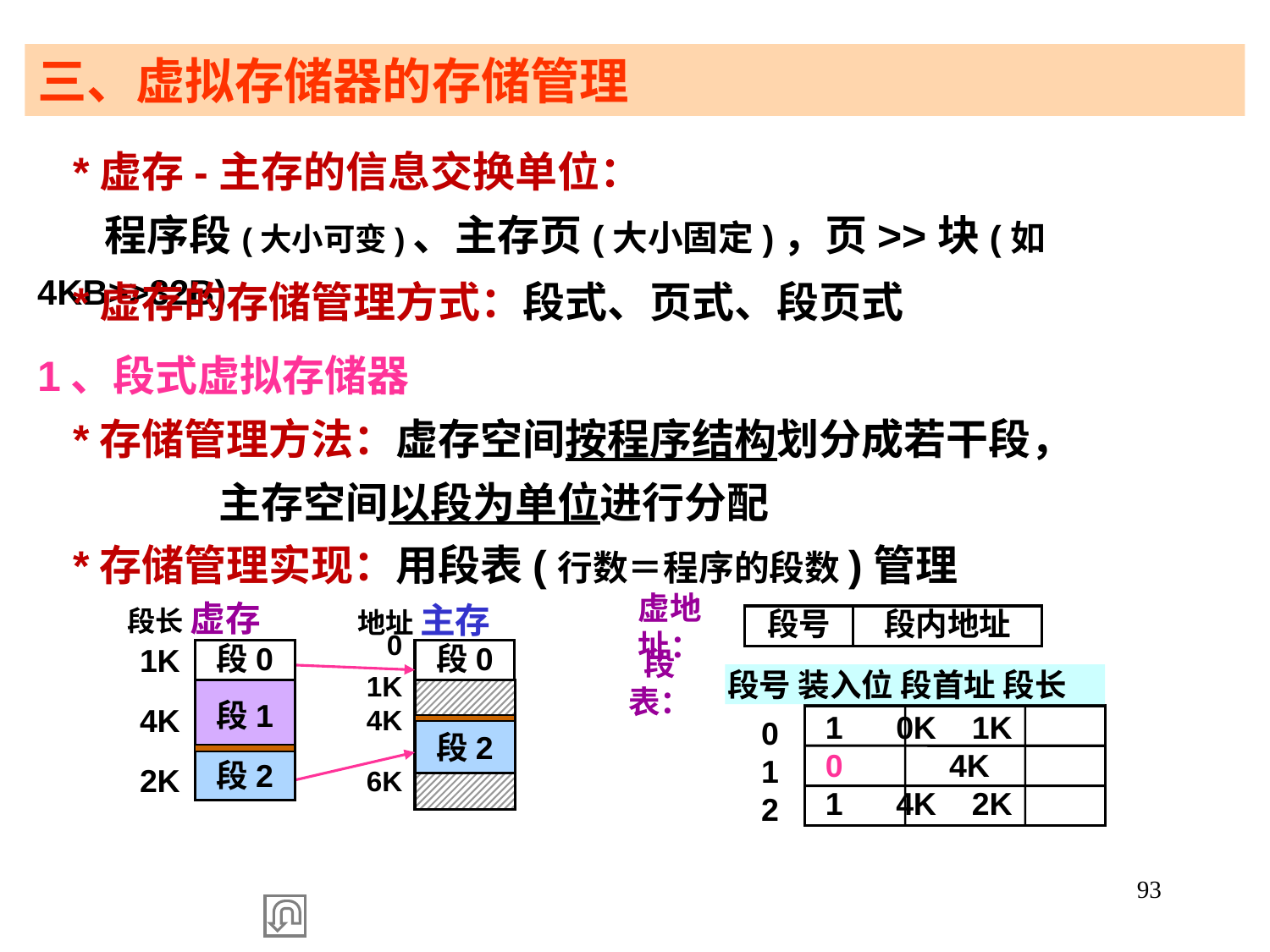

三、虚拟存储器的存储管理
   *虚存-主存的信息交换单位：
      程序段(大小可变)、主存页(大小固定)，页>>块(如4KB>>32B)
   *虚存的存储管理方式：段式、页式、段页式
1、段式虚拟存储器
   *存储管理方法：虚存空间按程序结构划分成若干段，
                  主存空间以段为单位进行分配
   *存储管理实现：用段表(行数＝程序的段数)管理
段长 虚存
地址 主存
0
1K
4K
6K
1K
段0
段0

段1

4K
段2
段2

2K

段号
段内地址
虚地址：
段表：
段号 装入位 段首址 段长

  1      0K    1K
  0            4K
  1      4K    2K
0
1
2

93